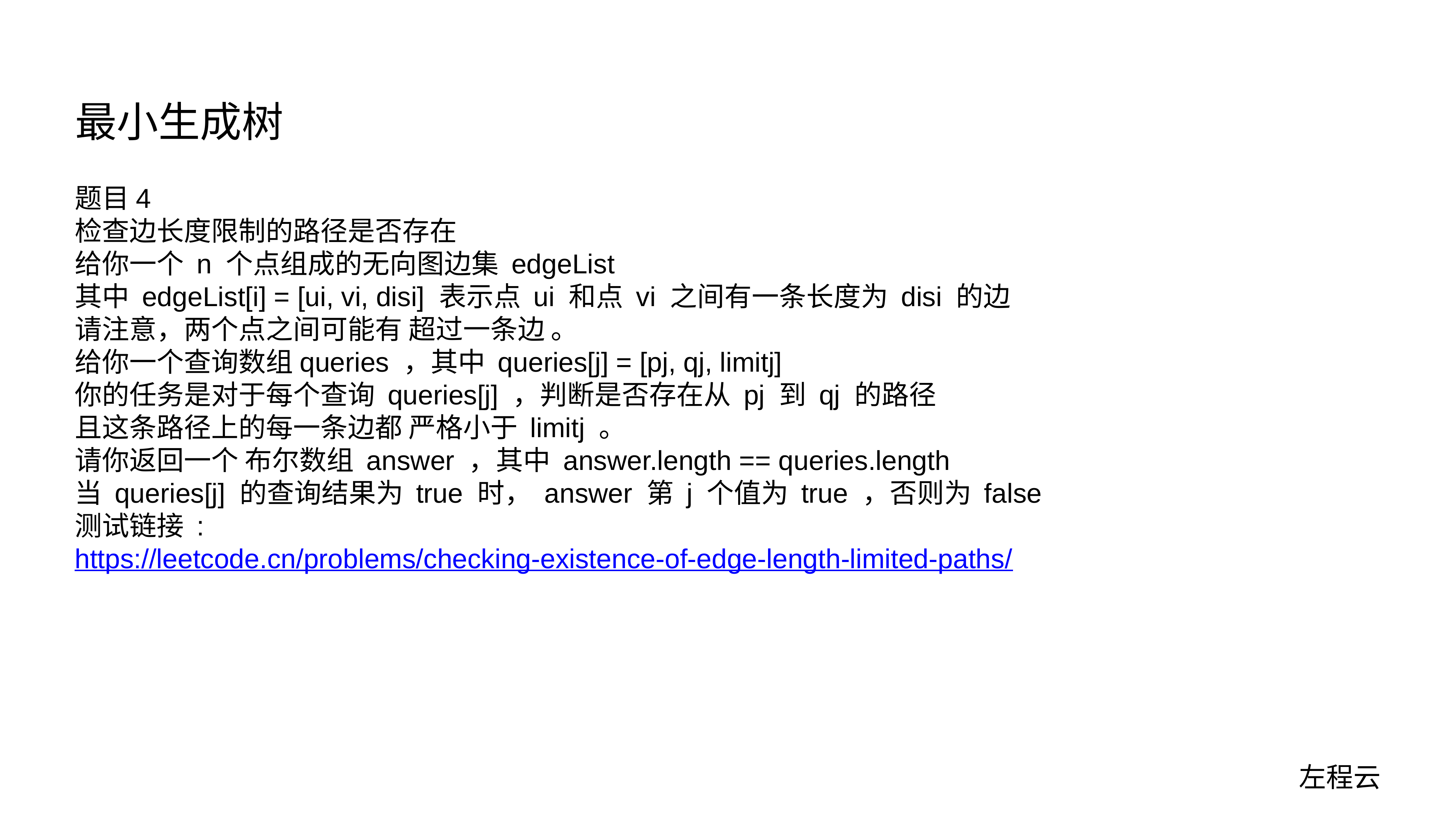

# 最小生成树
题目4
检查边长度限制的路径是否存在
给你一个 n 个点组成的无向图边集 edgeList
其中 edgeList[i] = [ui, vi, disi] 表示点 ui 和点 vi 之间有一条长度为 disi 的边
请注意，两个点之间可能有 超过一条边 。
给你一个查询数组queries ，其中 queries[j] = [pj, qj, limitj]
你的任务是对于每个查询 queries[j] ，判断是否存在从 pj 到 qj 的路径
且这条路径上的每一条边都 严格小于 limitj 。
请你返回一个 布尔数组 answer ，其中 answer.length == queries.length
当 queries[j] 的查询结果为 true 时， answer 第 j 个值为 true ，否则为 false
测试链接 :
https://leetcode.cn/problems/checking-existence-of-edge-length-limited-paths/
左程云